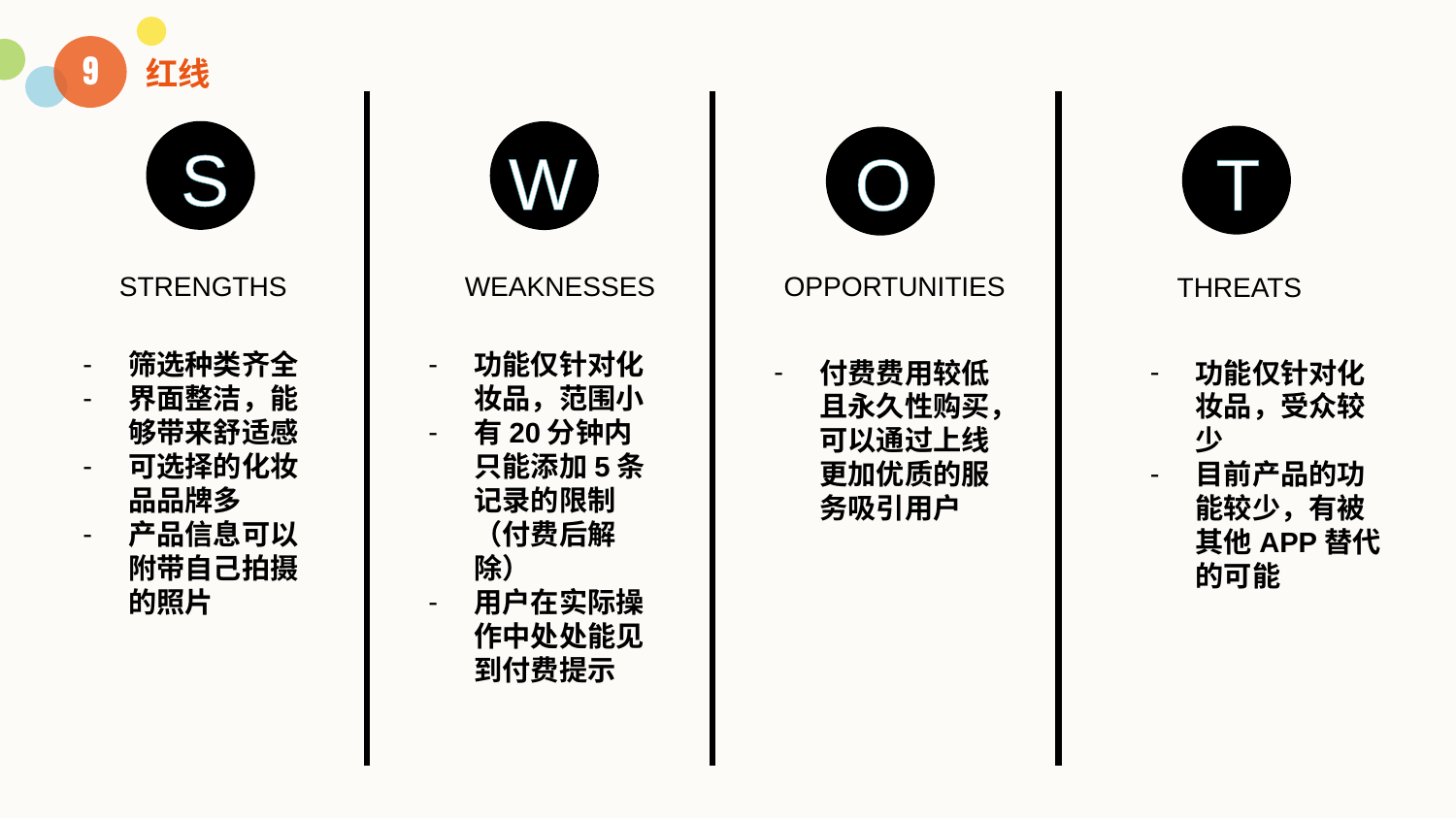

9
红线

S

W
O
T
STRENGTHS
WEAKNESSES
OPPORTUNITIES
THREATS
筛选种类齐全
界面整洁，能够带来舒适感
可选择的化妆品品牌多
产品信息可以附带自己拍摄的照片
功能仅针对化妆品，范围小
有20分钟内只能添加5条记录的限制（付费后解除）
用户在实际操作中处处能见到付费提示
功能仅针对化妆品，受众较少
目前产品的功能较少，有被其他APP替代的可能
付费费用较低且永久性购买，可以通过上线更加优质的服务吸引用户